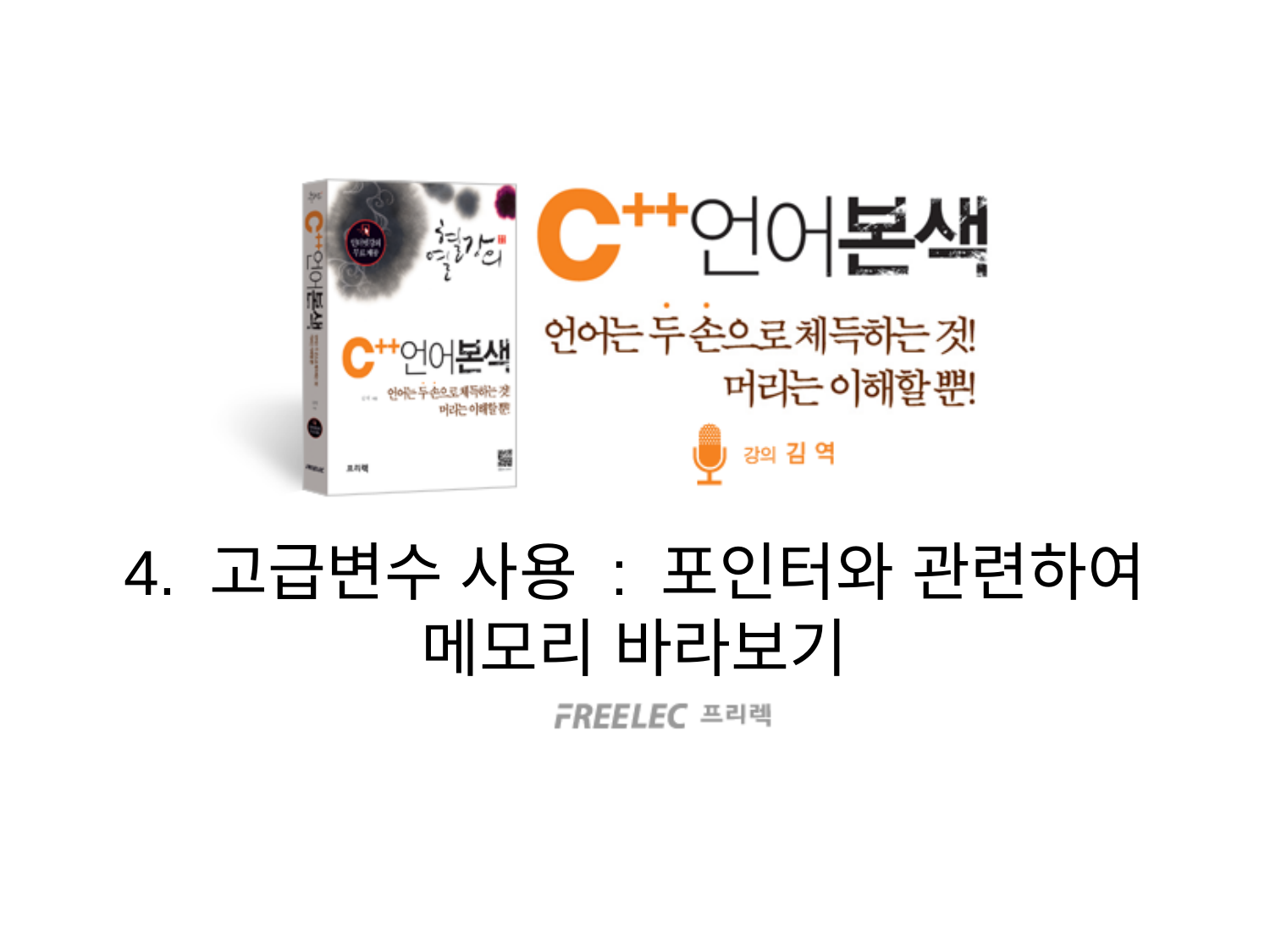

# 4. 고급변수 사용 : 포인터와 관련하여 메모리 바라보기